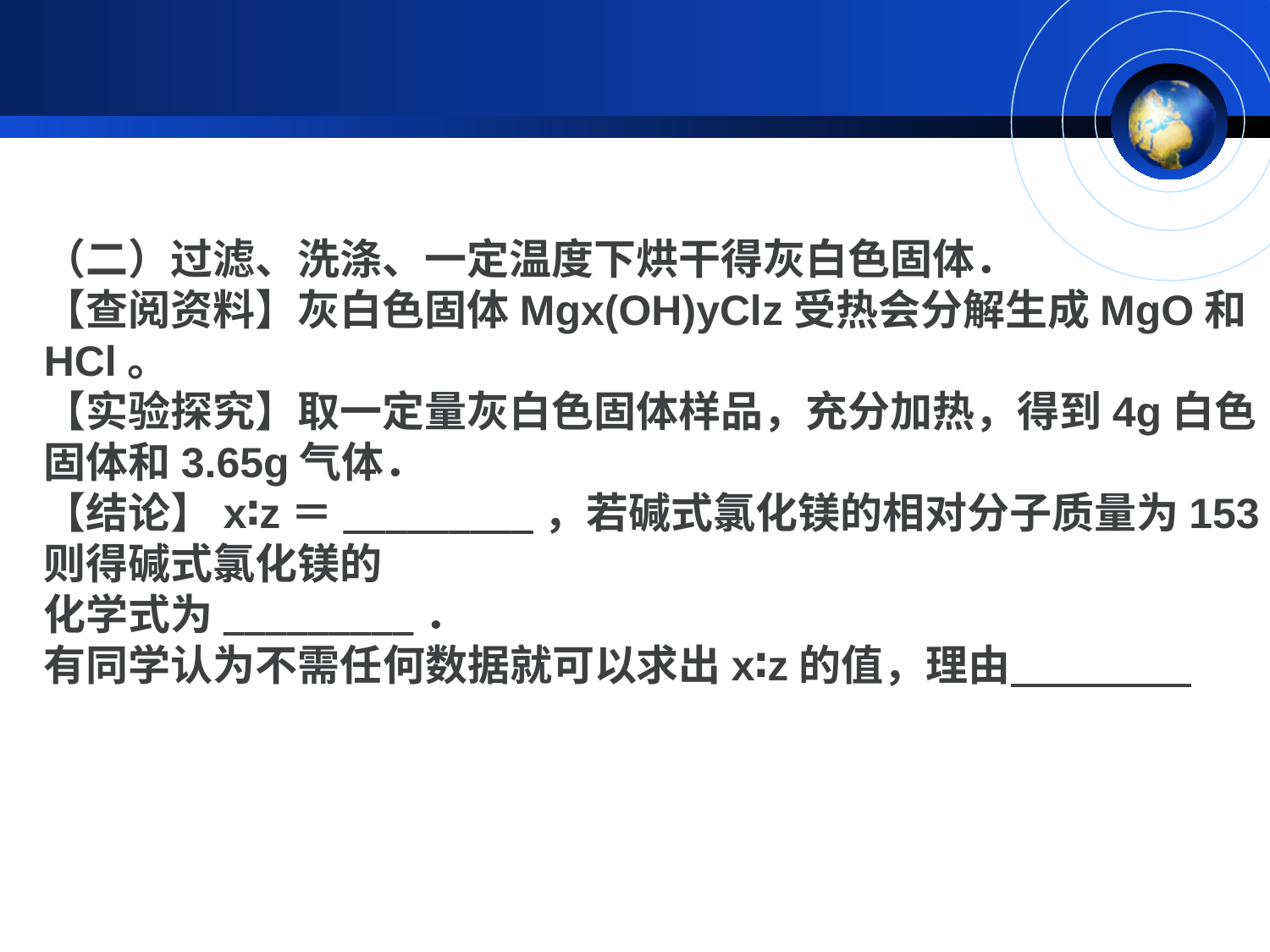

（二）过滤、洗涤、一定温度下烘干得灰白色固体．
【查阅资料】灰白色固体Mgx(OH)yClz受热会分解生成MgO和HCl。
【实验探究】取一定量灰白色固体样品，充分加热，得到4g白色固体和3.65g气体．
【结论】x∶z＝_________，若碱式氯化镁的相对分子质量为153则得碱式氯化镁的
化学式为_________．
有同学认为不需任何数据就可以求出x∶z的值，理由